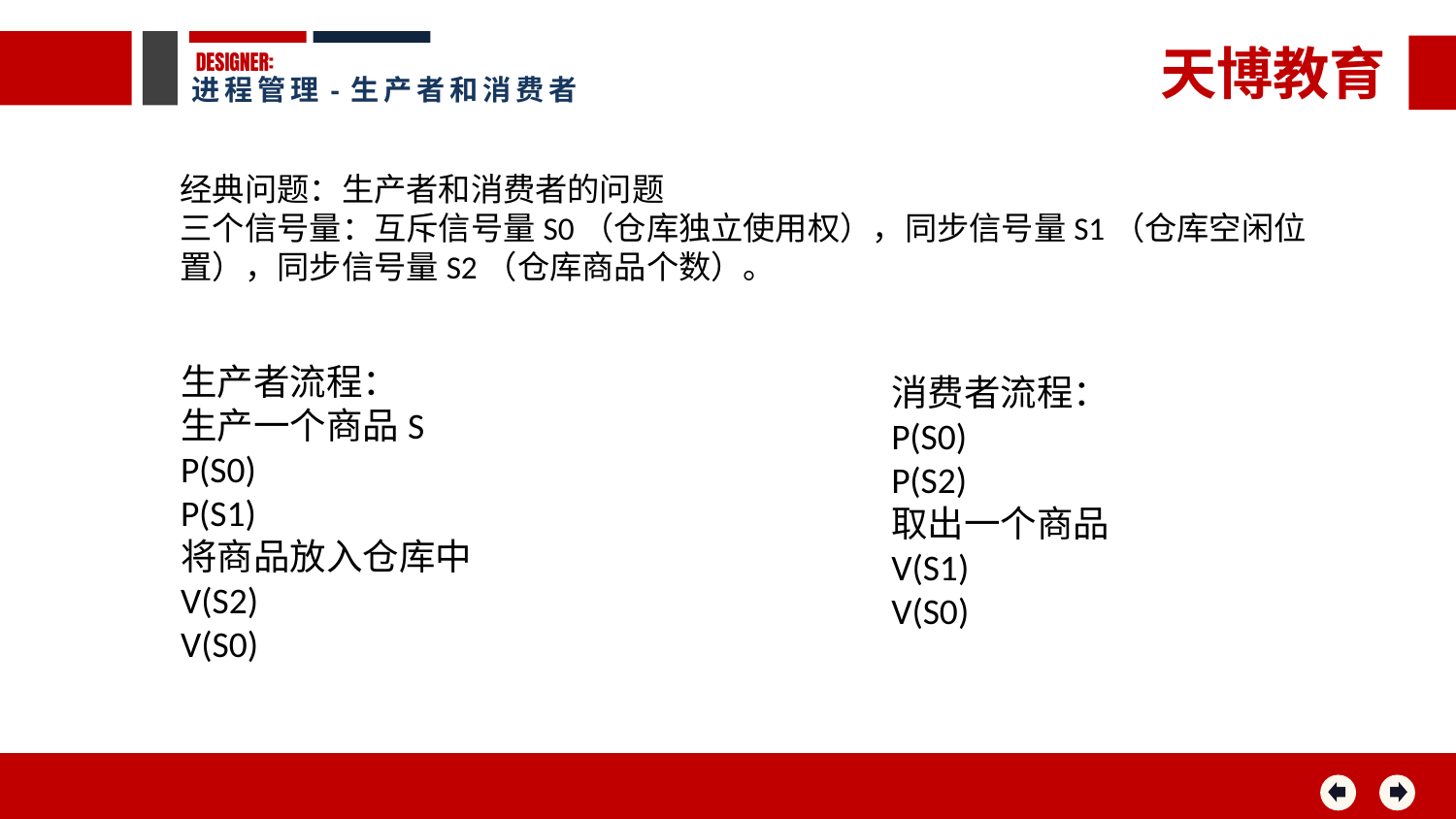

天博教育
DESIGNER:
进程管理-生产者和消费者
经典问题：生产者和消费者的问题
三个信号量：互斥信号量S0（仓库独立使用权），同步信号量S1（仓库空闲位置），同步信号量S2（仓库商品个数）。

生产者流程：
生产一个商品S
P(S0)
P(S1)
将商品放入仓库中
V(S2)
V(S0)
消费者流程：
P(S0)
P(S2)
取出一个商品
V(S1)
V(S0)